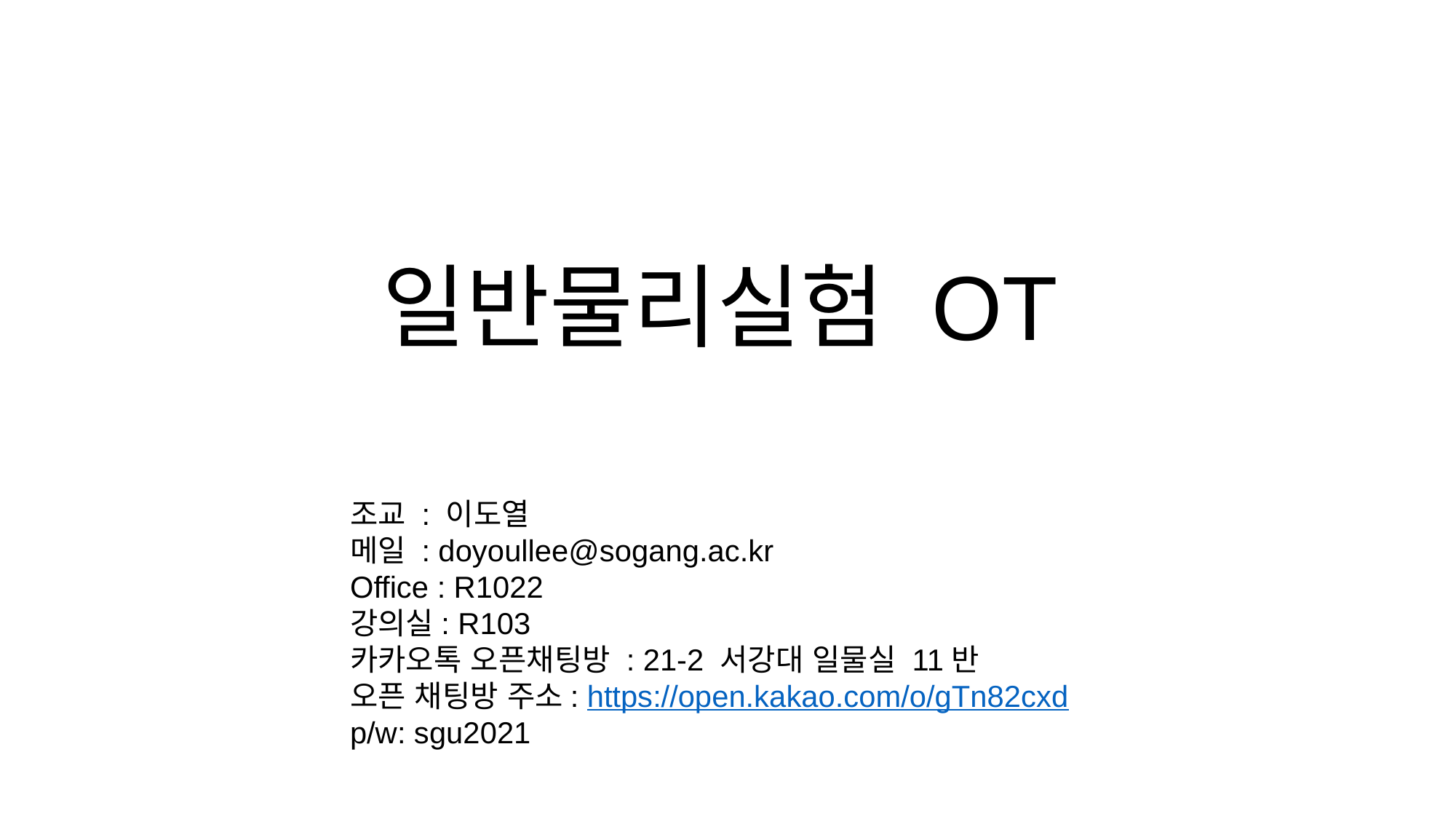

# 일반물리실험 OT
조교 : 이도열
메일 : doyoullee@sogang.ac.kr
Office : R1022
강의실: R103
카카오톡 오픈채팅방 : 21-2 서강대 일물실 11반
오픈 채팅방 주소: https://open.kakao.com/o/gTn82cxd
p/w: sgu2021